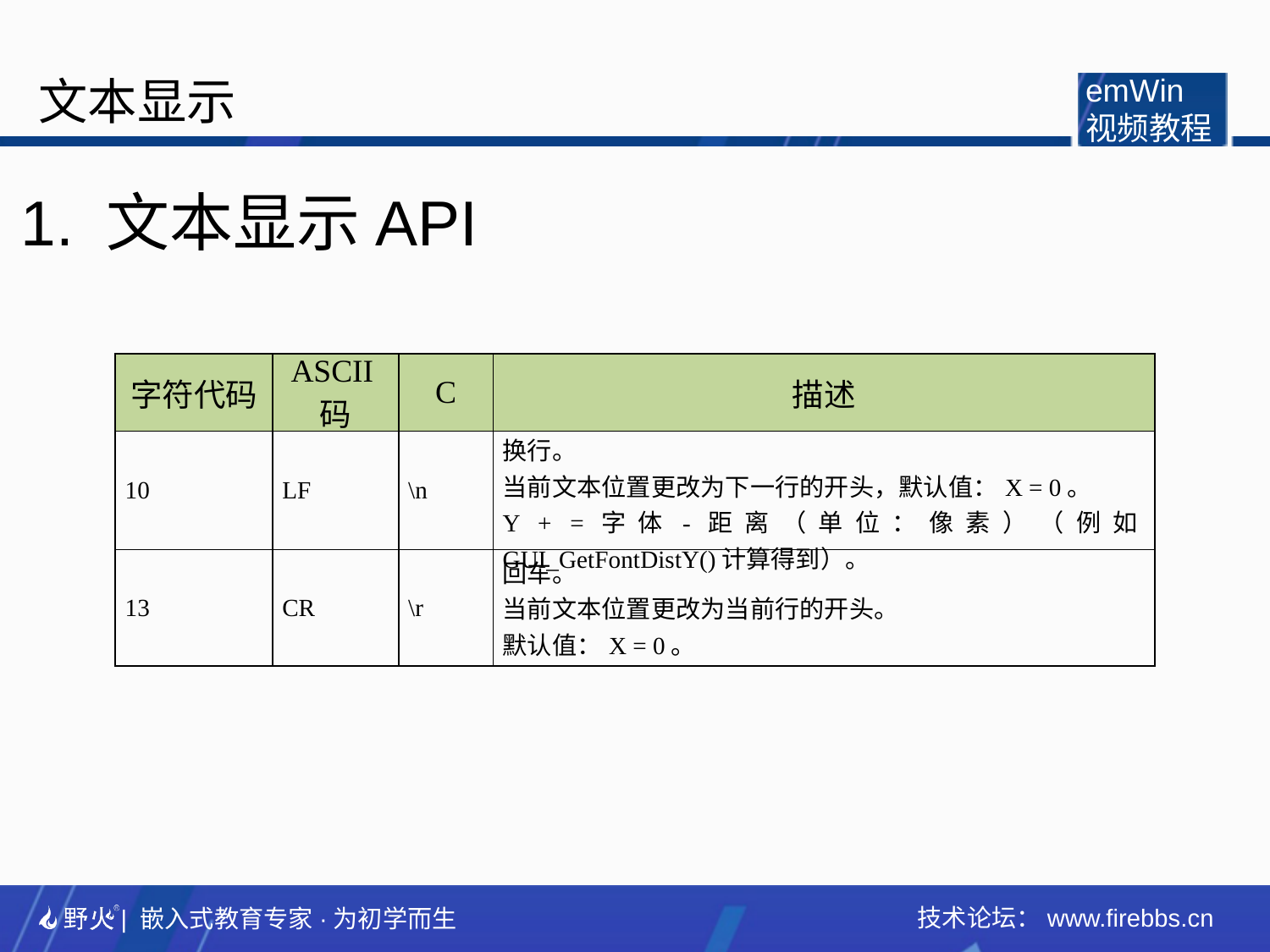

文本显示
emWin
视频教程
1. 文本显示API
| 字符代码 | ASCII码 | C | 描述 |
| --- | --- | --- | --- |
| 10 | LF | \n | 换行。 当前文本位置更改为下一行的开头，默认值：X = 0。 Y + =字体-距离（单位：像素）（例如GUI\_GetFontDistY()计算得到）。 |
| 13 | CR | \r | 回车。 当前文本位置更改为当前行的开头。 默认值：X = 0。 |